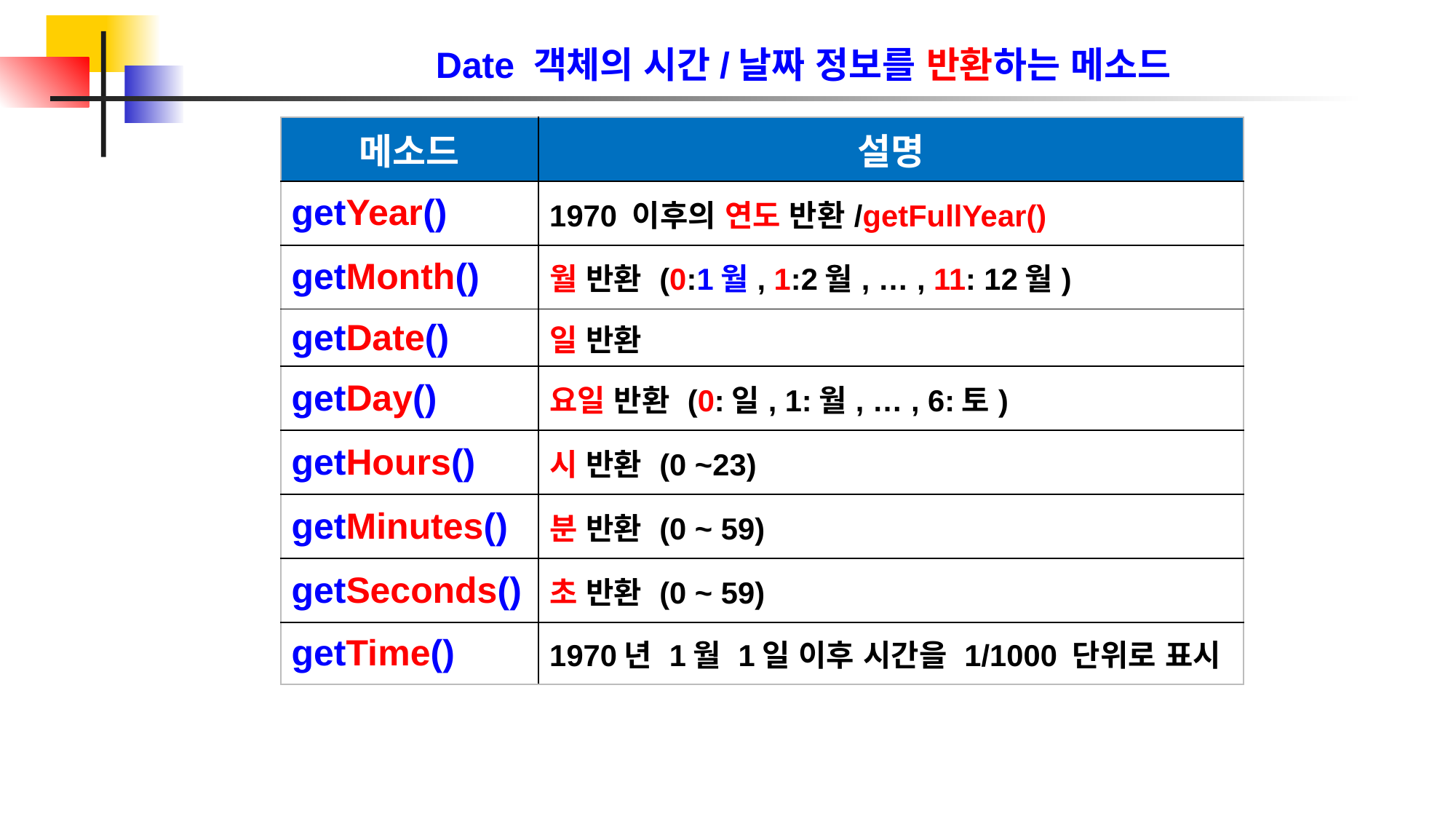

# Date 객체의 시간/날짜 정보를 반환하는 메소드
| 메소드 | 설명 |
| --- | --- |
| getYear() | 1970 이후의 연도 반환/getFullYear() |
| getMonth() | 월 반환 (0:1월, 1:2월, … , 11: 12월) |
| getDate() | 일 반환 |
| getDay() | 요일 반환 (0:일, 1:월, … , 6:토) |
| getHours() | 시 반환 (0 ~23) |
| getMinutes() | 분 반환 (0 ~ 59) |
| getSeconds() | 초 반환 (0 ~ 59) |
| getTime() | 1970년 1월 1일 이후 시간을 1/1000 단위로 표시 |